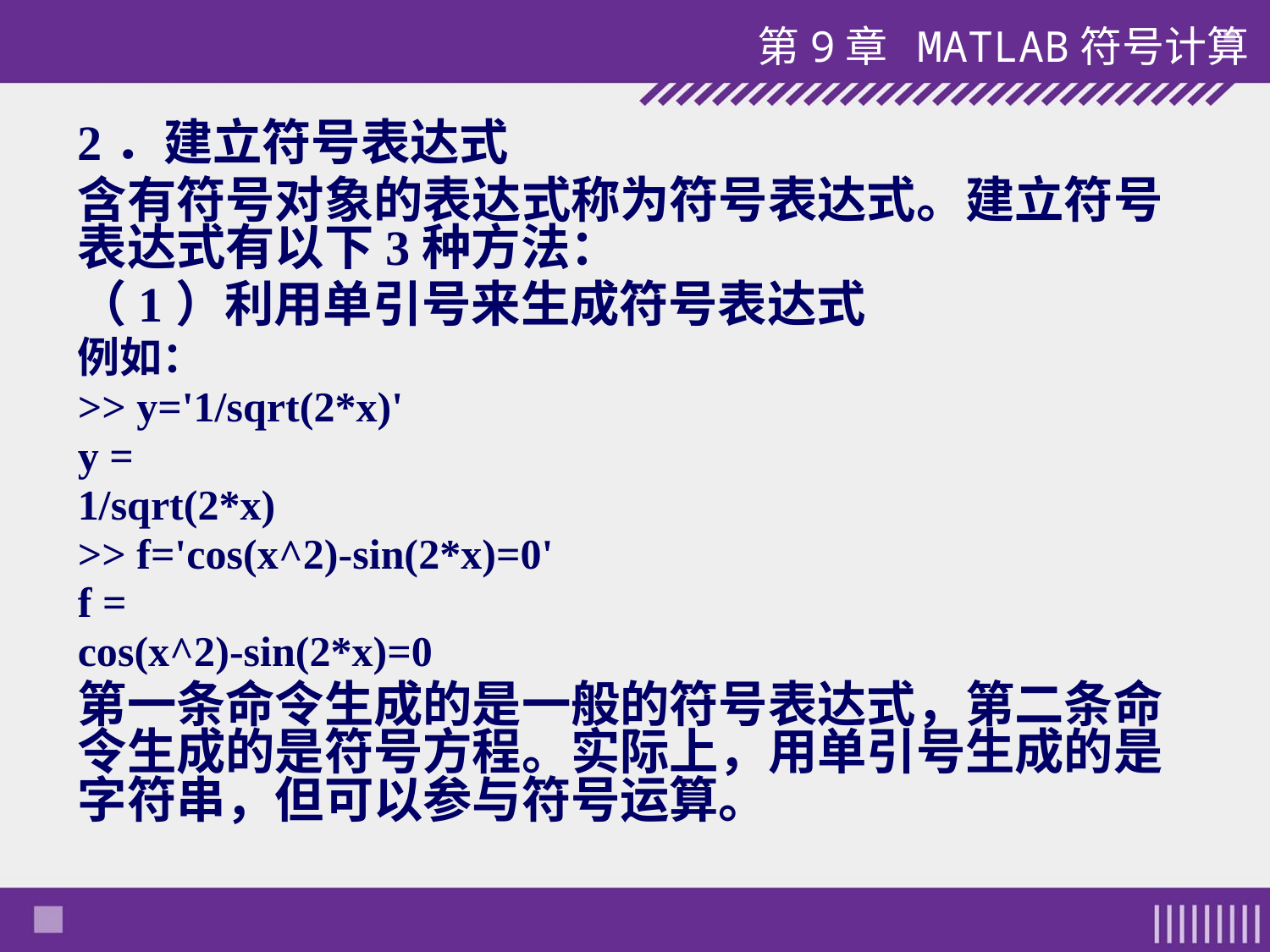

第9章  MATLAB符号计算
2．建立符号表达式
含有符号对象的表达式称为符号表达式。建立符号表达式有以下3种方法：
（1）利用单引号来生成符号表达式
例如：
>> y='1/sqrt(2*x)'
y =
1/sqrt(2*x)
>> f='cos(x^2)-sin(2*x)=0'
f =
cos(x^2)-sin(2*x)=0
第一条命令生成的是一般的符号表达式，第二条命令生成的是符号方程。实际上，用单引号生成的是字符串，但可以参与符号运算。